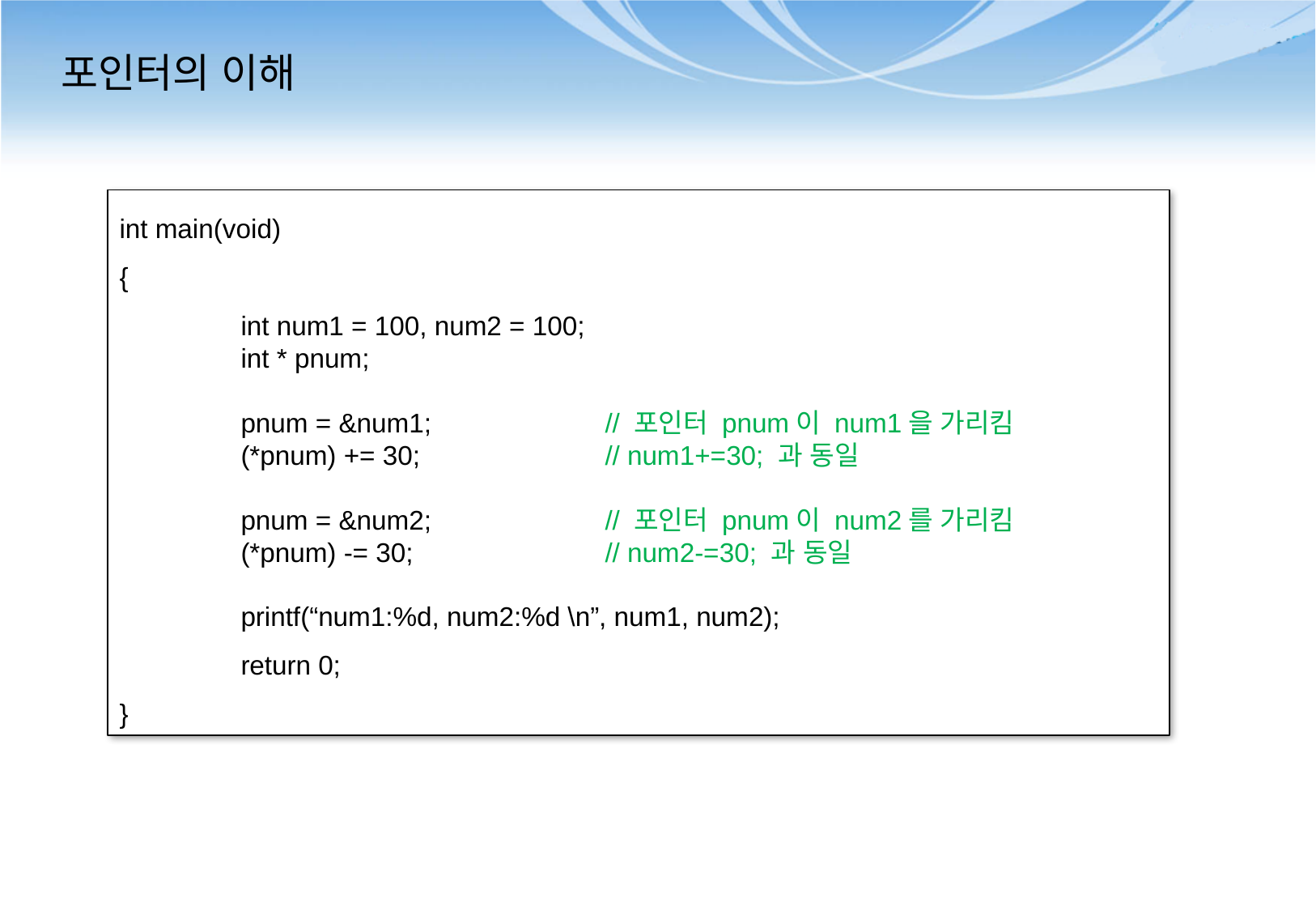

# 포인터의 이해
int main(void)
{
	int num1 = 100, num2 = 100;
	int * pnum;

	pnum = &num1;		// 포인터 pnum이 num1을 가리킴
	(*pnum) += 30;		// num1+=30; 과 동일

	pnum = &num2;		// 포인터 pnum이 num2를 가리킴
	(*pnum) -= 30;		// num2-=30; 과 동일

	printf(“num1:%d, num2:%d \n”, num1, num2);
	return 0;
}